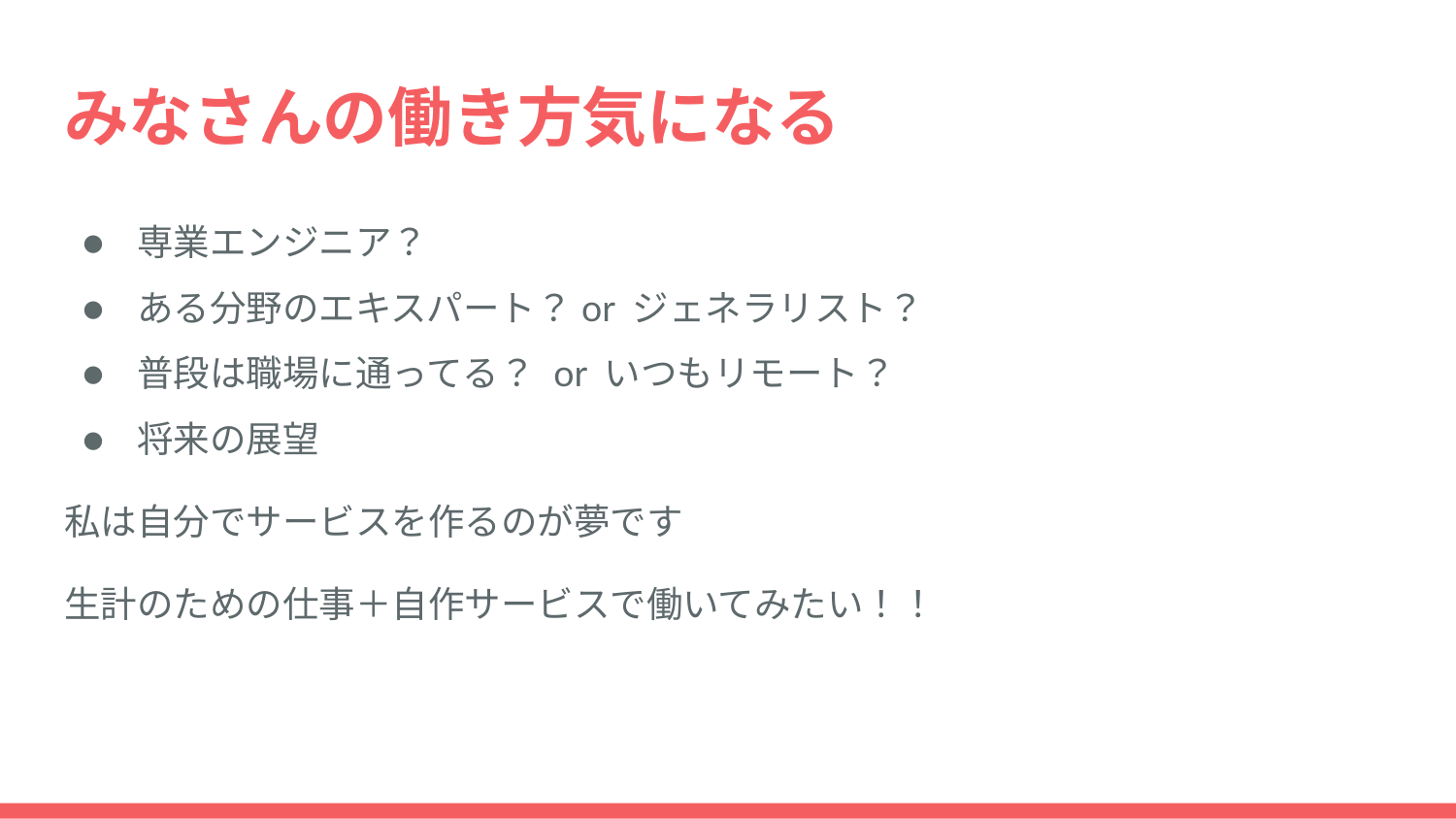

# みなさんの働き方気になる
専業エンジニア？
ある分野のエキスパート？or ジェネラリスト？
普段は職場に通ってる？ or いつもリモート？
将来の展望
私は自分でサービスを作るのが夢です
生計のための仕事＋自作サービスで働いてみたい！！